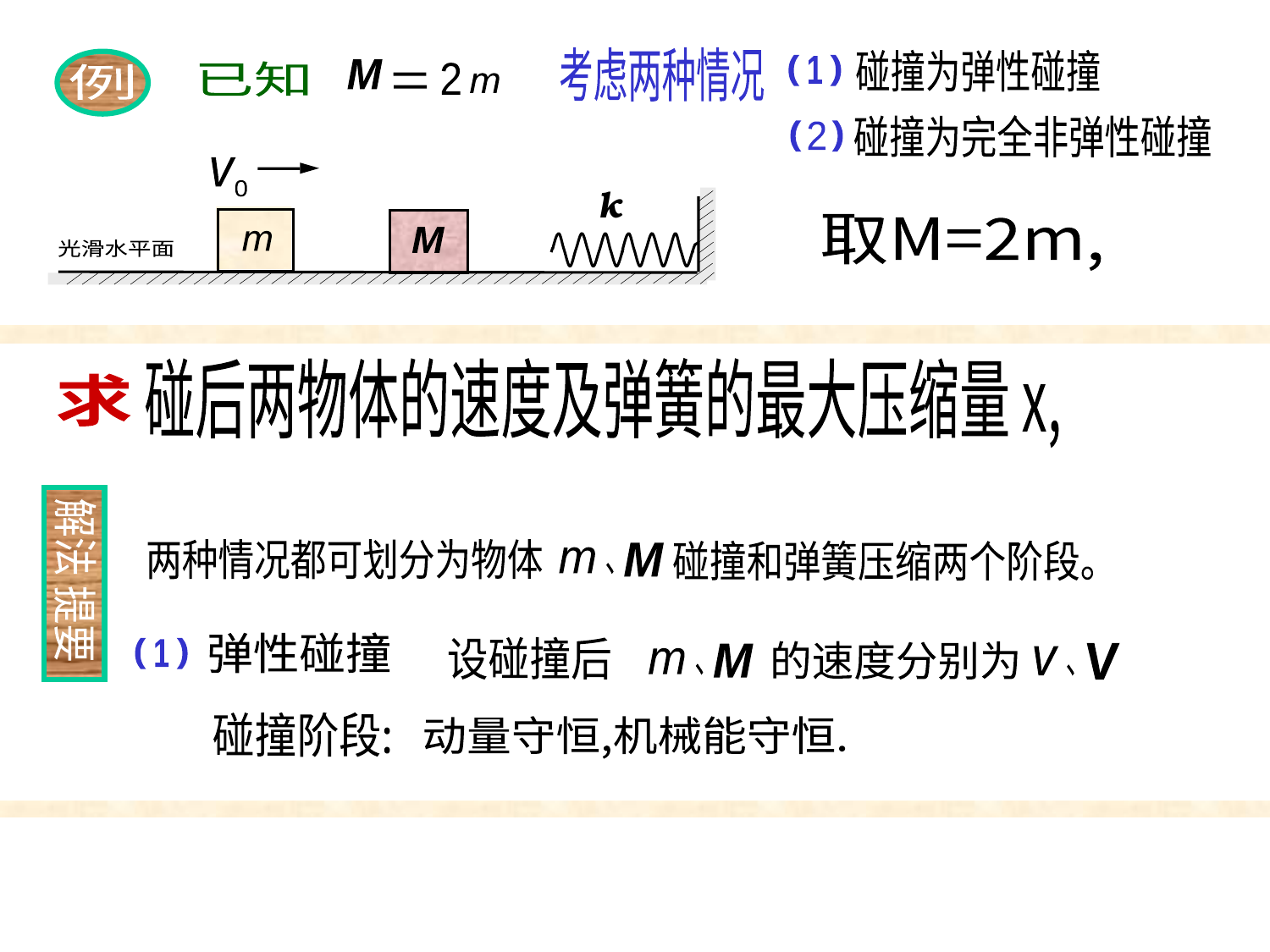

阶段概念
考虑两种情况
碰撞为弹性碰撞
(
(
1
碰撞为完全非弹性碰撞
(
(
2

例
M
2

m
已知
v

k
0

M

m

光滑水平面

取M=2m,

碰后两物体的速度及弹簧的最大压缩量 x,
求

解法
提要
两种情况都可划分为物体
碰撞和弹簧压缩两个阶段。
M
m
、
弹性碰撞
设碰撞后
(
(
1
的速度分别为
V
M
v
m
、
、
碰撞阶段:
动量守恒,机械能守恒.